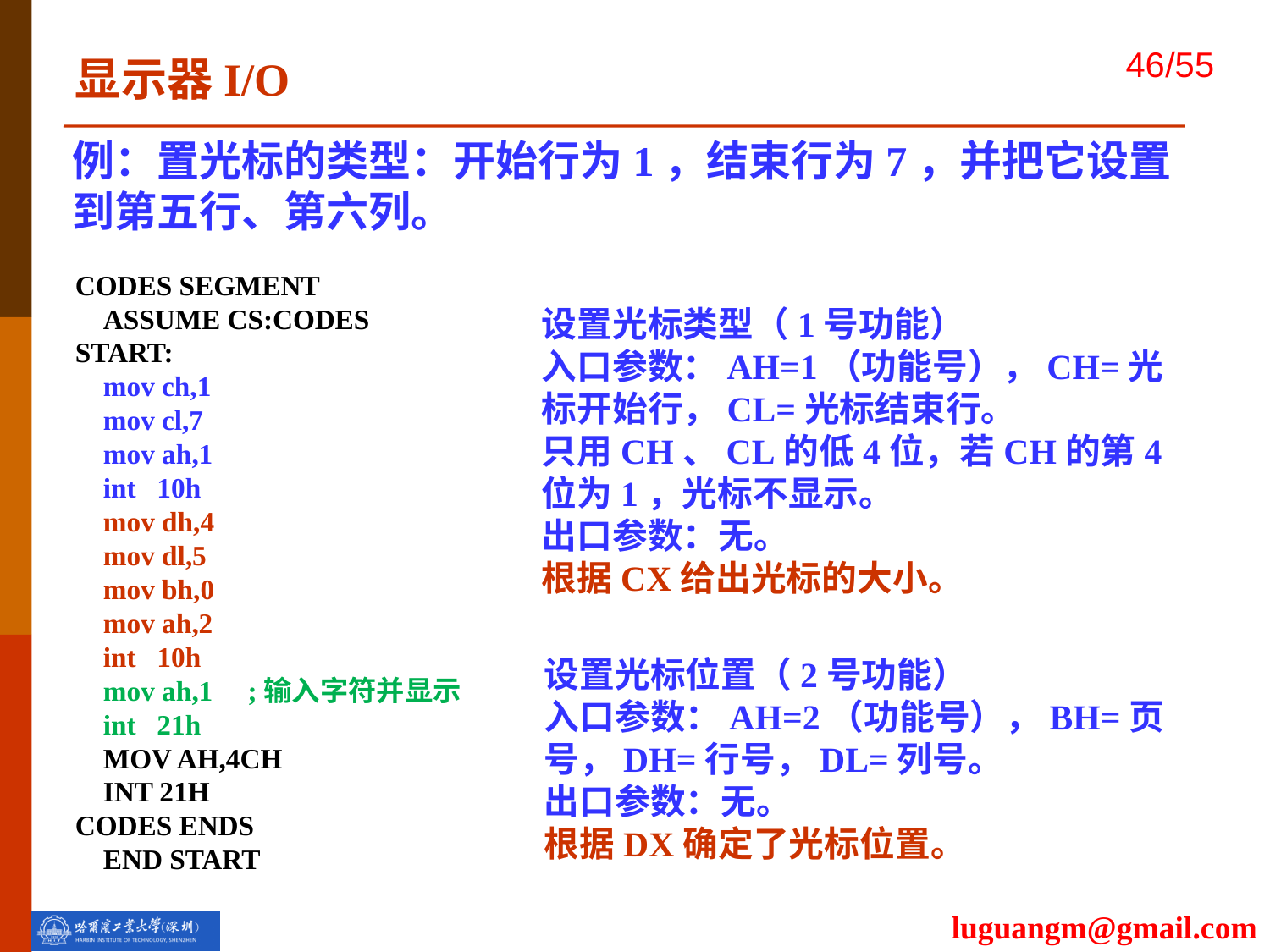

显示器I/O
例：置光标的类型：开始行为1，结束行为7，并把它设置到第五行、第六列。
CODES SEGMENT
    ASSUME CS:CODES
START:
    mov ch,1
    mov cl,7
    mov ah,1
    int   10h
    mov dh,4
    mov dl,5
    mov bh,0
    mov ah,2
    int   10h
    mov ah,1     ;输入字符并显示
    int   21h
    MOV AH,4CH
    INT 21H
CODES ENDS
    END START
设置光标类型（1号功能）
入口参数：AH=1（功能号），CH=光标开始行，CL=光标结束行。
只用CH、CL的低4位，若CH的第4位为1，光标不显示。
出口参数：无。
根据CX给出光标的大小。
设置光标位置（2号功能）
入口参数：AH=2（功能号），BH=页号，DH=行号，DL=列号。
出口参数：无。
根据DX确定了光标位置。